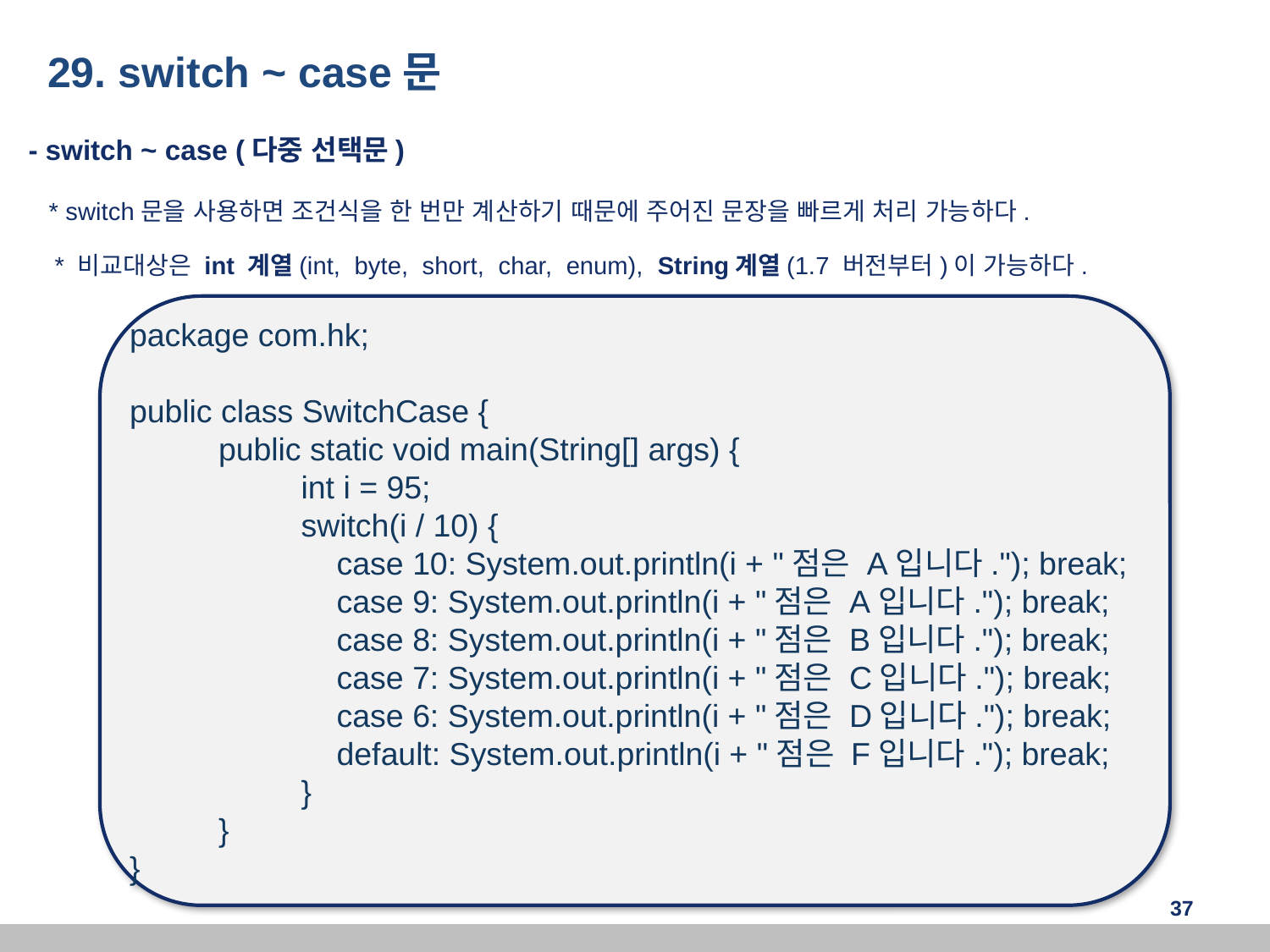

29. switch ~ case문
  - switch ~ case (다중 선택문)

         * switch문을 사용하면 조건식을 한 번만 계산하기 때문에 주어진 문장을 빠르게 처리 가능하다.

      * 비교대상은 int 계열(int,  byte,  short,  char,  enum),  String계열(1.7 버전부터)이 가능하다.

package com.hk;

public class SwitchCase {
          public static void main(String[] args) {
	     int i = 95;
	     switch(i / 10) {
	         case 10: System.out.println(i + "점은 A입니다."); break;
	         case 9: System.out.println(i + "점은 A입니다."); break;
	         case 8: System.out.println(i + "점은 B입니다."); break;
	         case 7: System.out.println(i + "점은 C입니다."); break;
	         case 6: System.out.println(i + "점은 D입니다."); break;
	         default: System.out.println(i + "점은 F입니다."); break;
	     }
          }
}
37